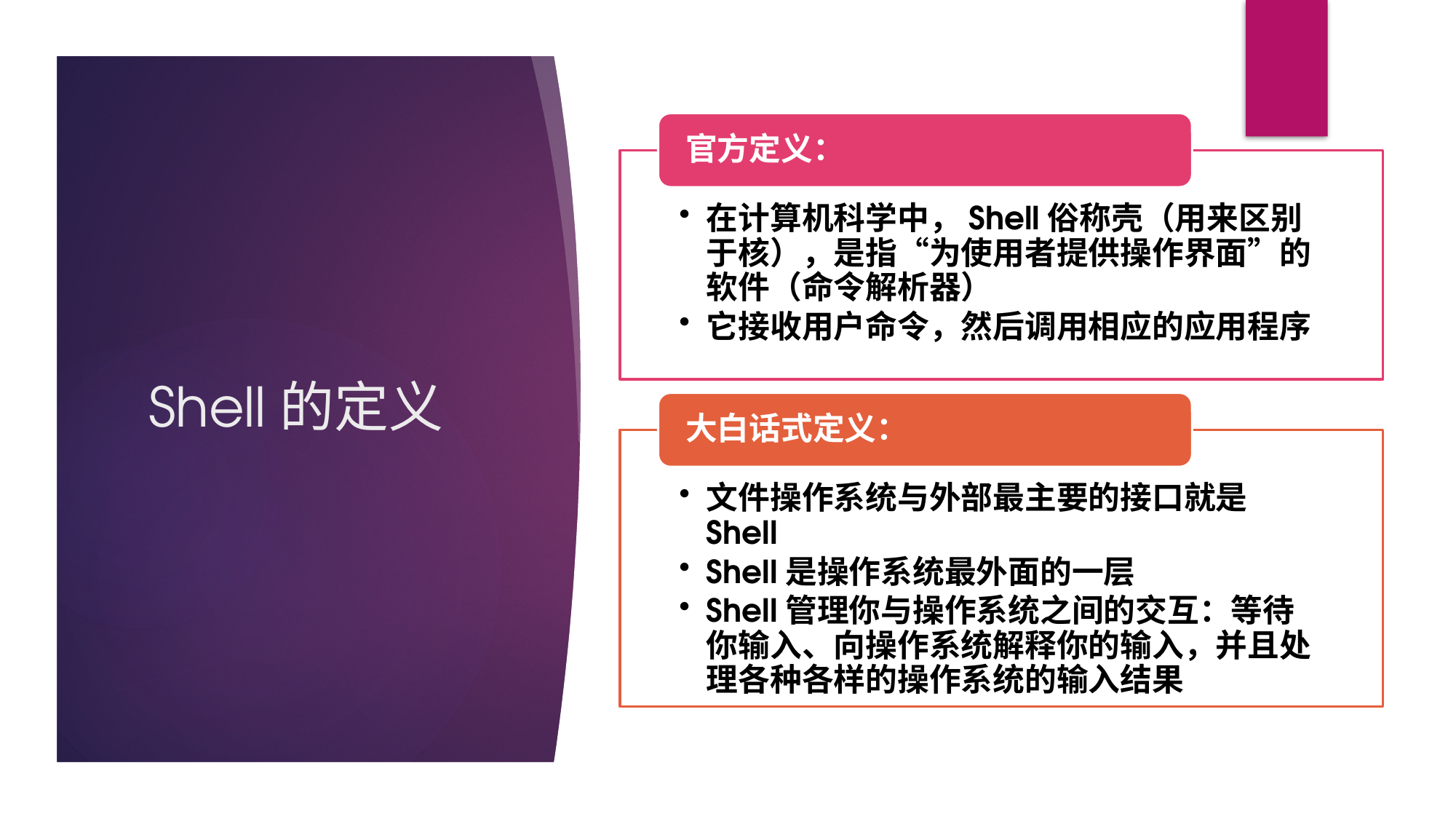

在计算机科学中，Shell俗称壳（用来区别于核），是指“为使用者提供操作界面”的软件（命令解析器）
它接收用户命令，然后调用相应的应用程序
官方定义：
文件操作系统与外部最主要的接口就是Shell
Shell是操作系统最外面的一层
Shell管理你与操作系统之间的交互：等待你输入、向操作系统解释你的输入，并且处理各种各样的操作系统的输入结果
大白话式定义：
# Shell的定义